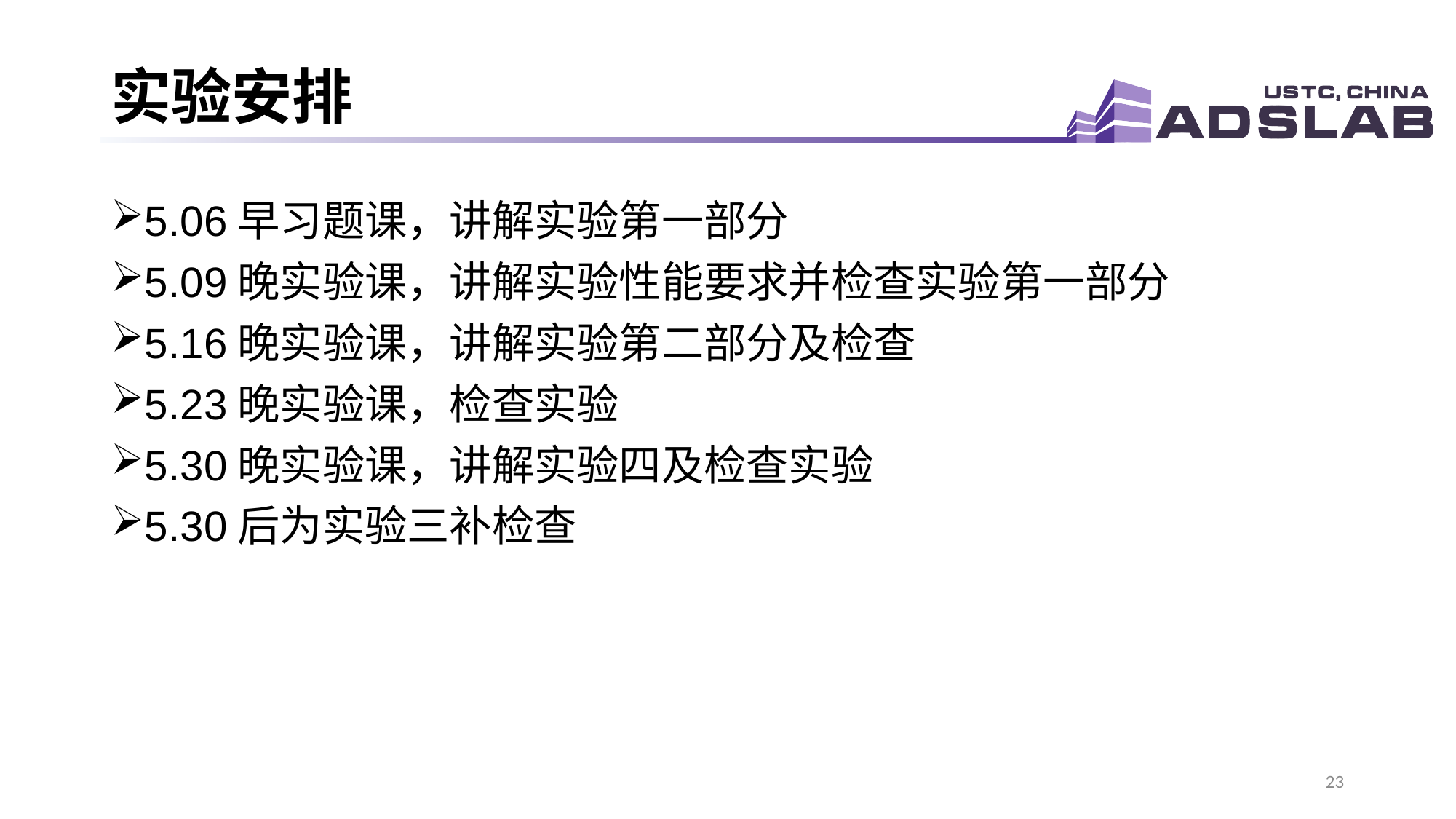

# 实验安排
5.06早习题课，讲解实验第一部分
5.09晚实验课，讲解实验性能要求并检查实验第一部分
5.16晚实验课，讲解实验第二部分及检查
5.23晚实验课，检查实验
5.30晚实验课，讲解实验四及检查实验
5.30后为实验三补检查
23